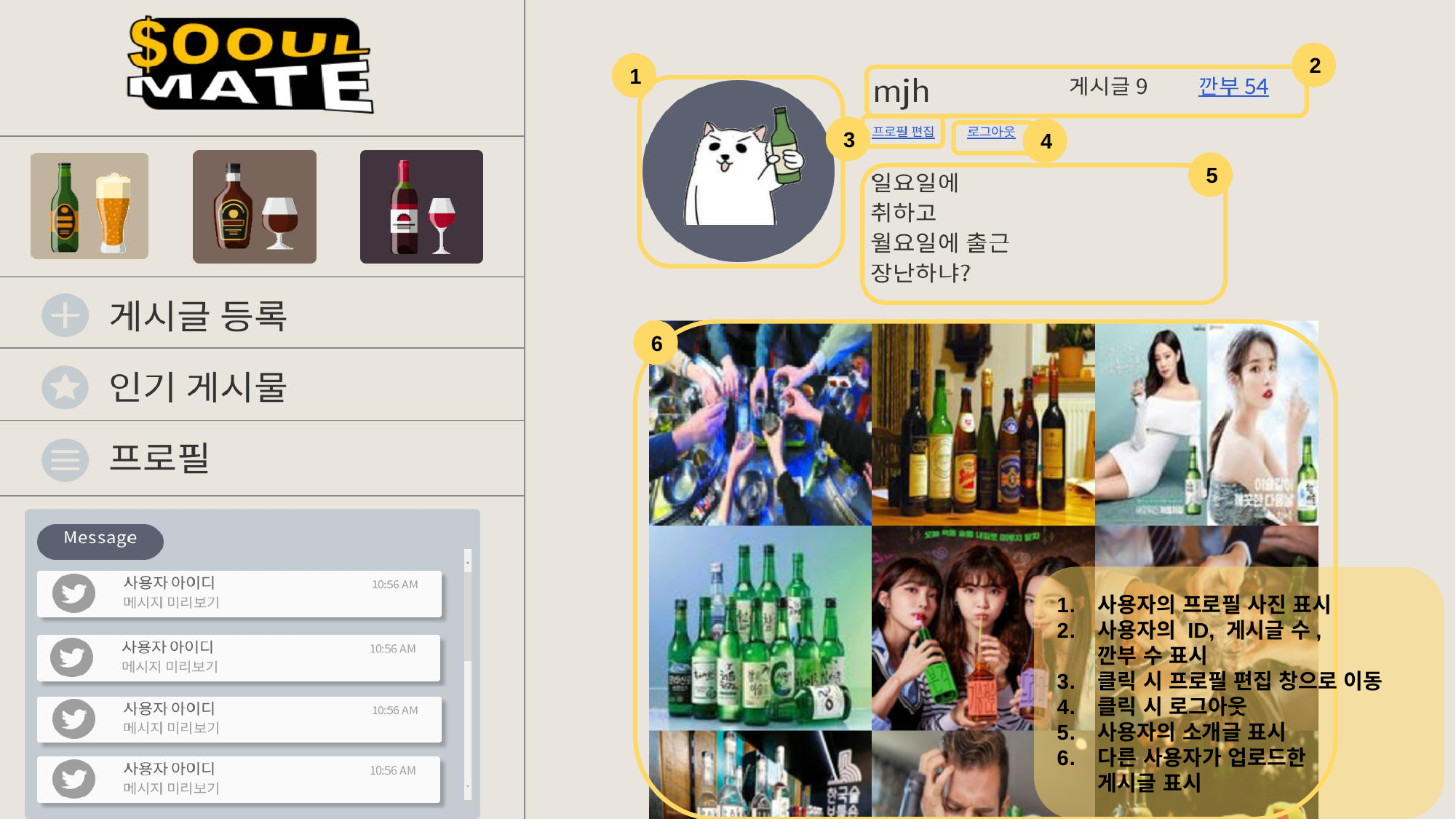

2
1

3
4

5

6

사용자의 프로필 사진 표시
사용자의 ID, 게시글 수,
깐부 수 표시
클릭 시 프로필 편집 창으로 이동
클릭 시 로그아웃
사용자의 소개글 표시
다른 사용자가 업로드한
게시글 표시